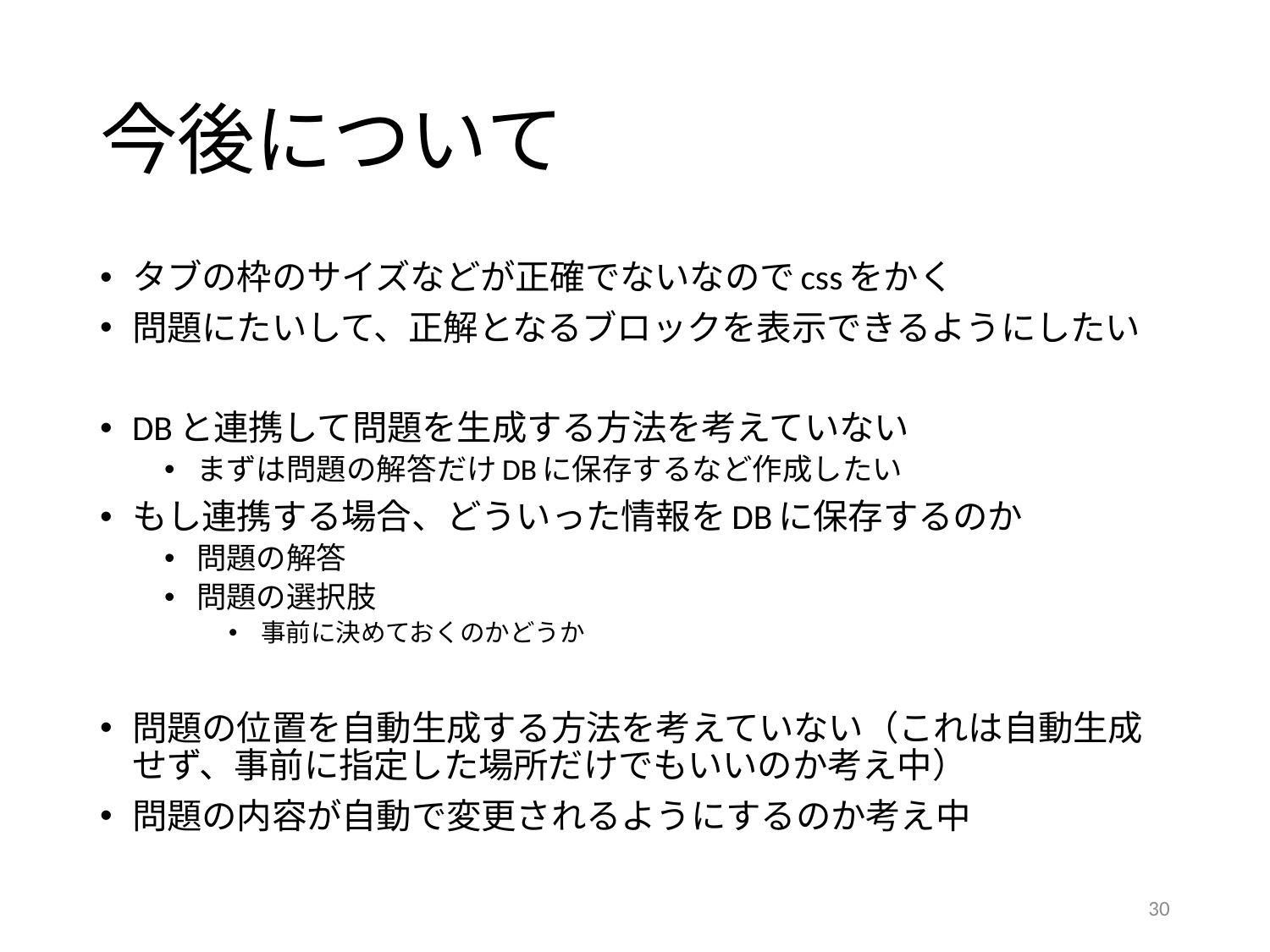

# 今後について
タブの枠のサイズなどが正確でないなのでcssをかく
問題にたいして、正解となるブロックを表示できるようにしたい

DBと連携して問題を生成する方法を考えていない
まずは問題の解答だけDBに保存するなど作成したい
もし連携する場合、どういった情報をDBに保存するのか
問題の解答
問題の選択肢
事前に決めておくのかどうか

問題の位置を自動生成する方法を考えていない（これは自動生成せず、事前に指定した場所だけでもいいのか考え中）
問題の内容が自動で変更されるようにするのか考え中

30